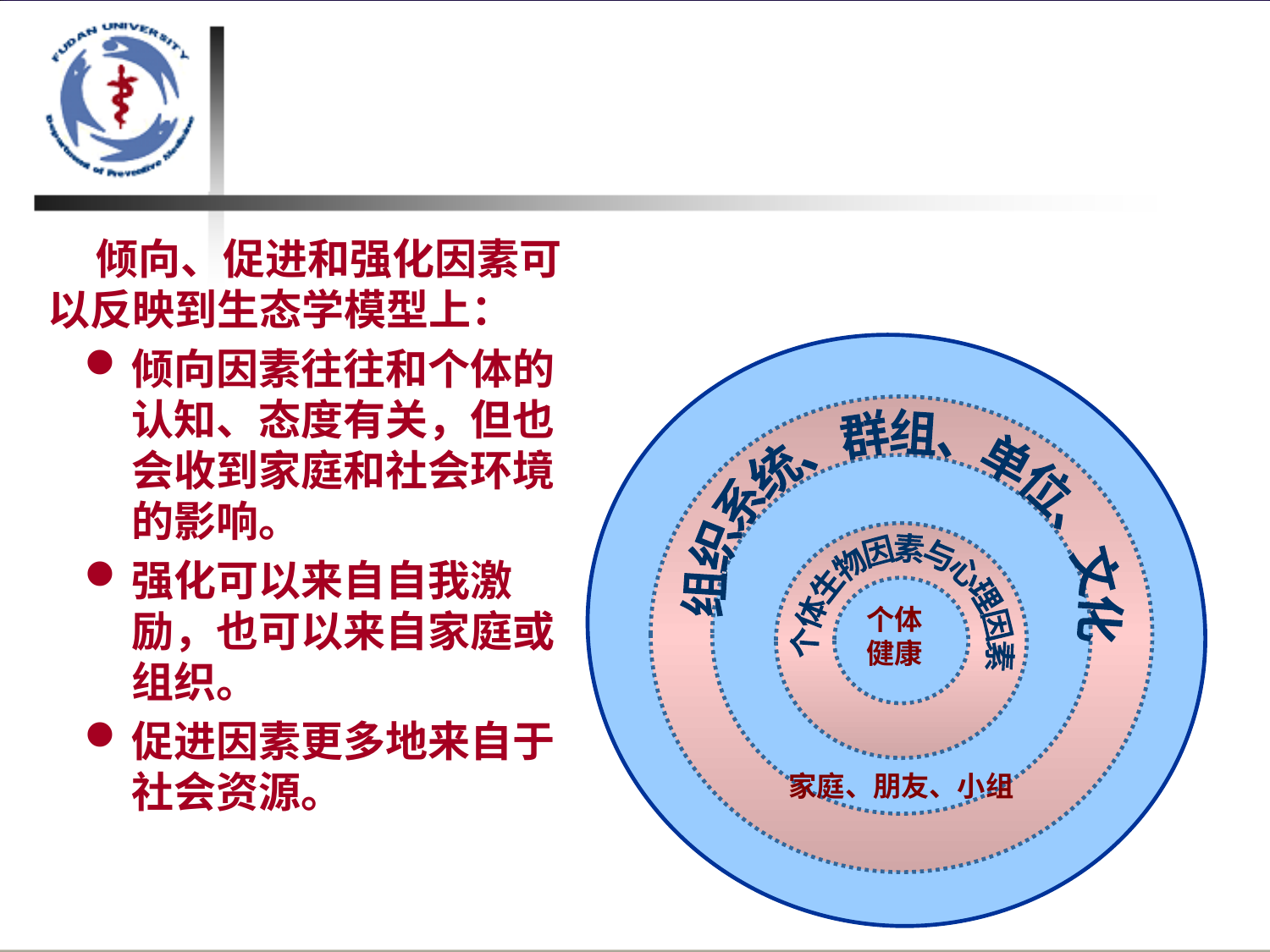

#
    倾向、促进和强化因素可以反映到生态学模型上：
倾向因素往往和个体的认知、态度有关，但也会收到家庭和社会环境的影响。
强化可以来自自我激励，也可以来自家庭或组织。
促进因素更多地来自于社会资源。

家
在全球、国家地方各级水平上的社会、经济、卫生、环境条件和政治因素等

组织系统、群组、单位、文化

个体健康
个体生物因素与心理因素
家庭、朋友、小组